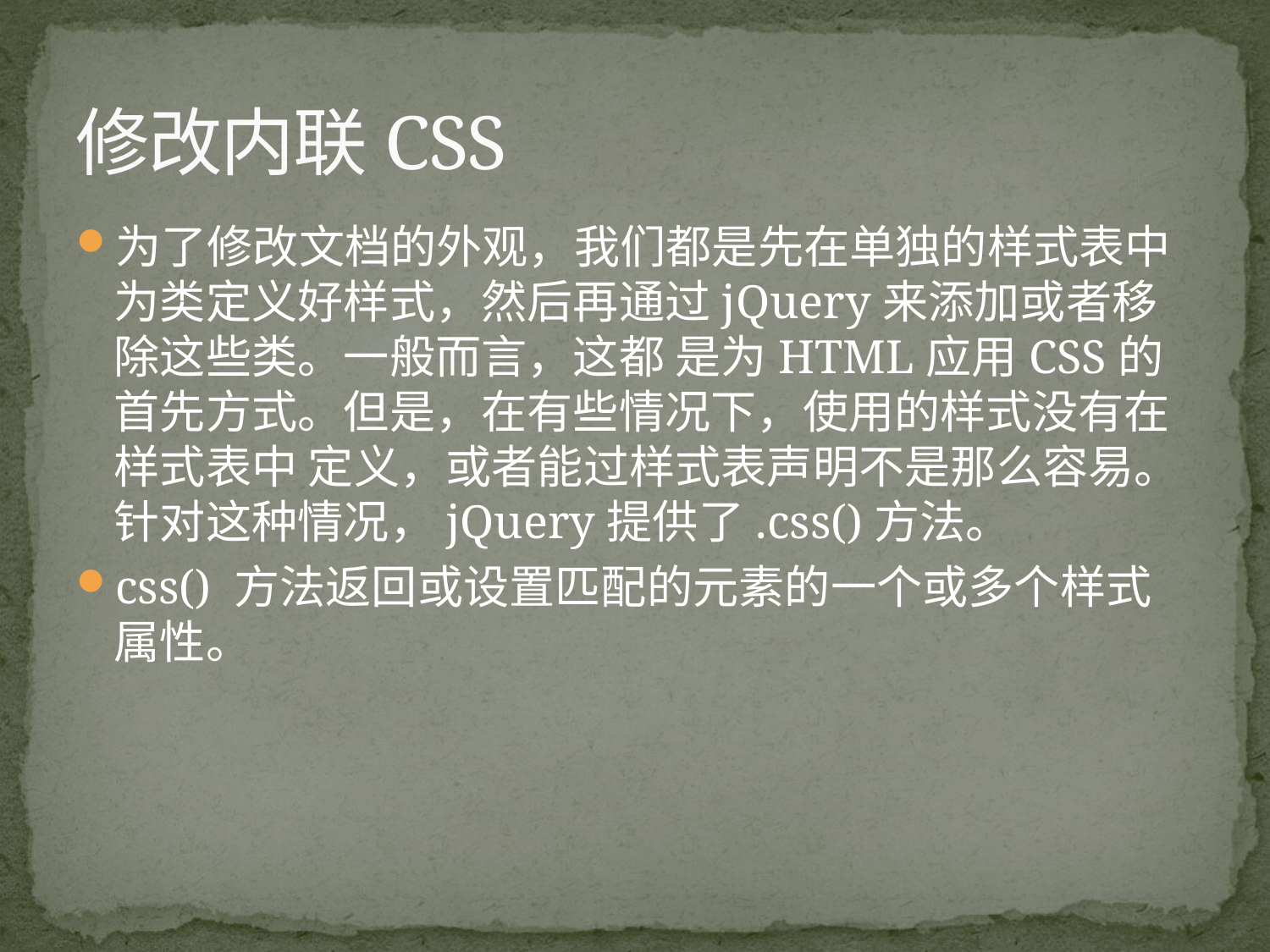

# 修改内联CSS
为了修改文档的外观，我们都是先在单独的样式表中为类定义好样式，然后再通过jQuery来添加或者移除这些类。一般而言，这都 是为HTML应用CSS的首先方式。但是，在有些情况下，使用的样式没有在样式表中 定义，或者能过样式表声明不是那么容易。针对这种情况，jQuery提供了.css()方法。
css() 方法返回或设置匹配的元素的一个或多个样式属性。